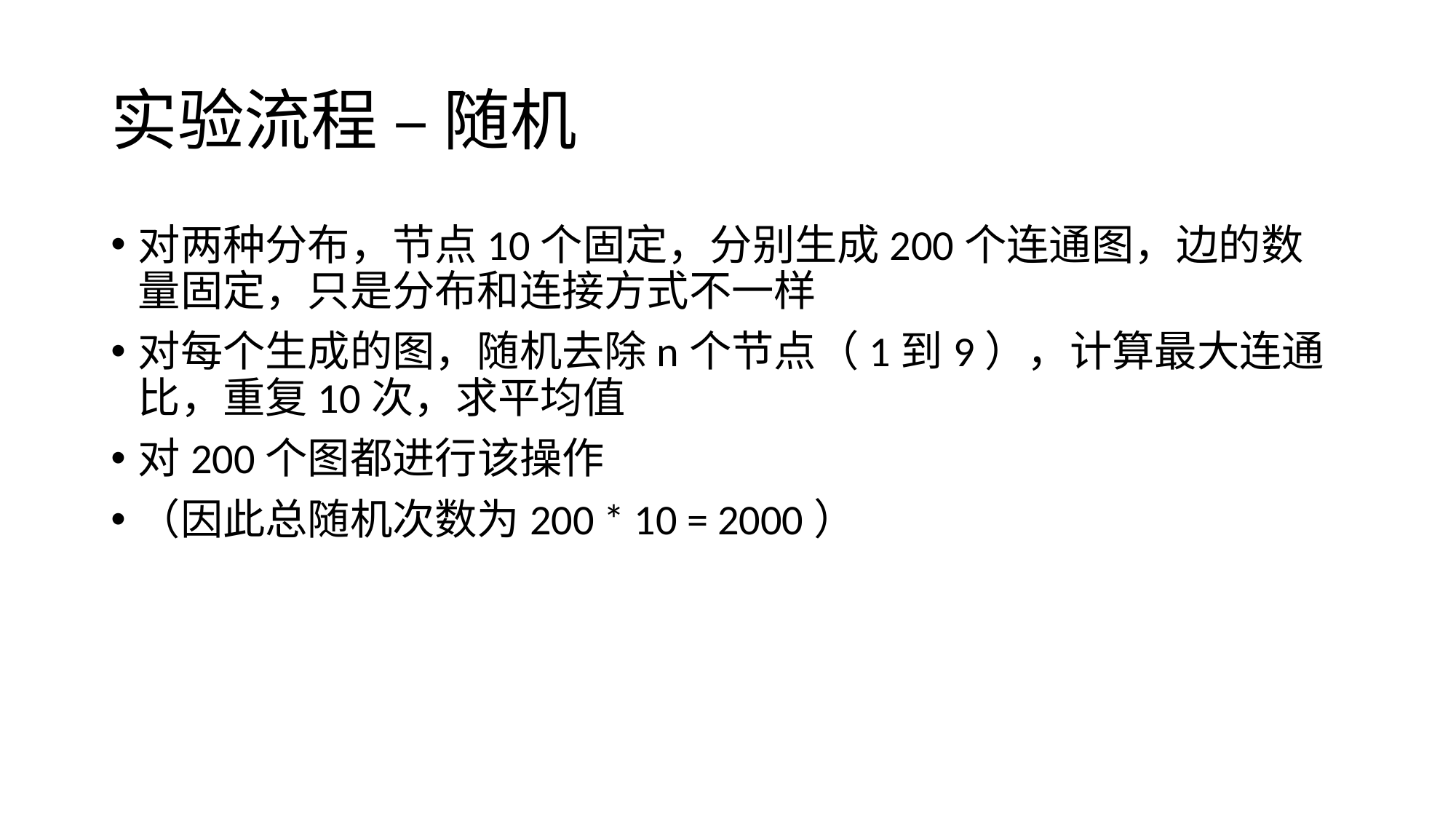

# 实验流程 – 随机
对两种分布，节点10个固定，分别生成200个连通图，边的数量固定，只是分布和连接方式不一样
对每个生成的图，随机去除n个节点（1到9），计算最大连通比，重复10次，求平均值
对200个图都进行该操作
（因此总随机次数为200 * 10 = 2000）